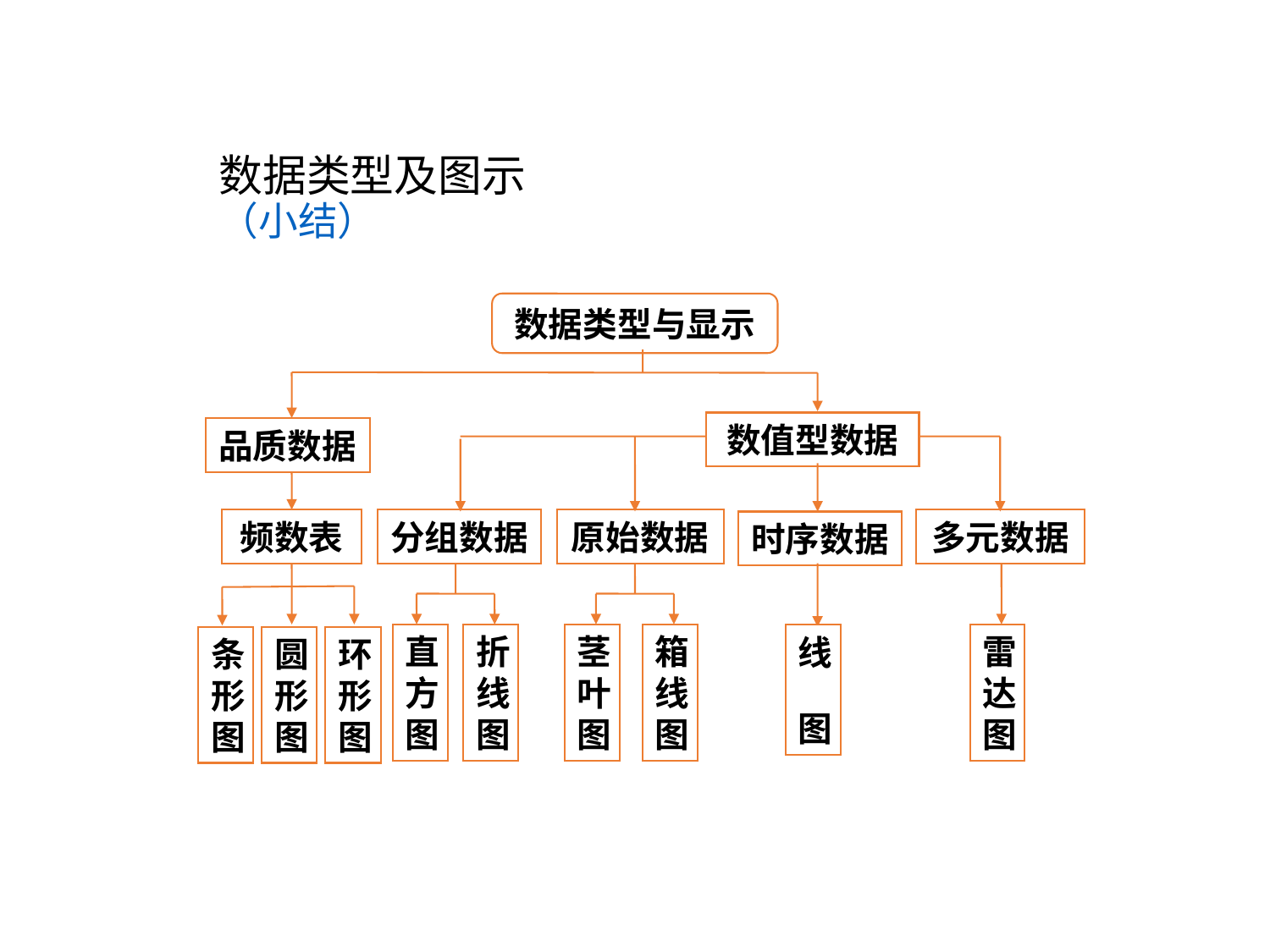

# 数据类型及图示 （小结）
数据类型与显示

数值型数据
品质数据

频数表
分组数据
原始数据
多元数据
时序数据

直方图
折线图
茎叶图
箱线图
雷达图
线

图
条形图
圆形图
环形图